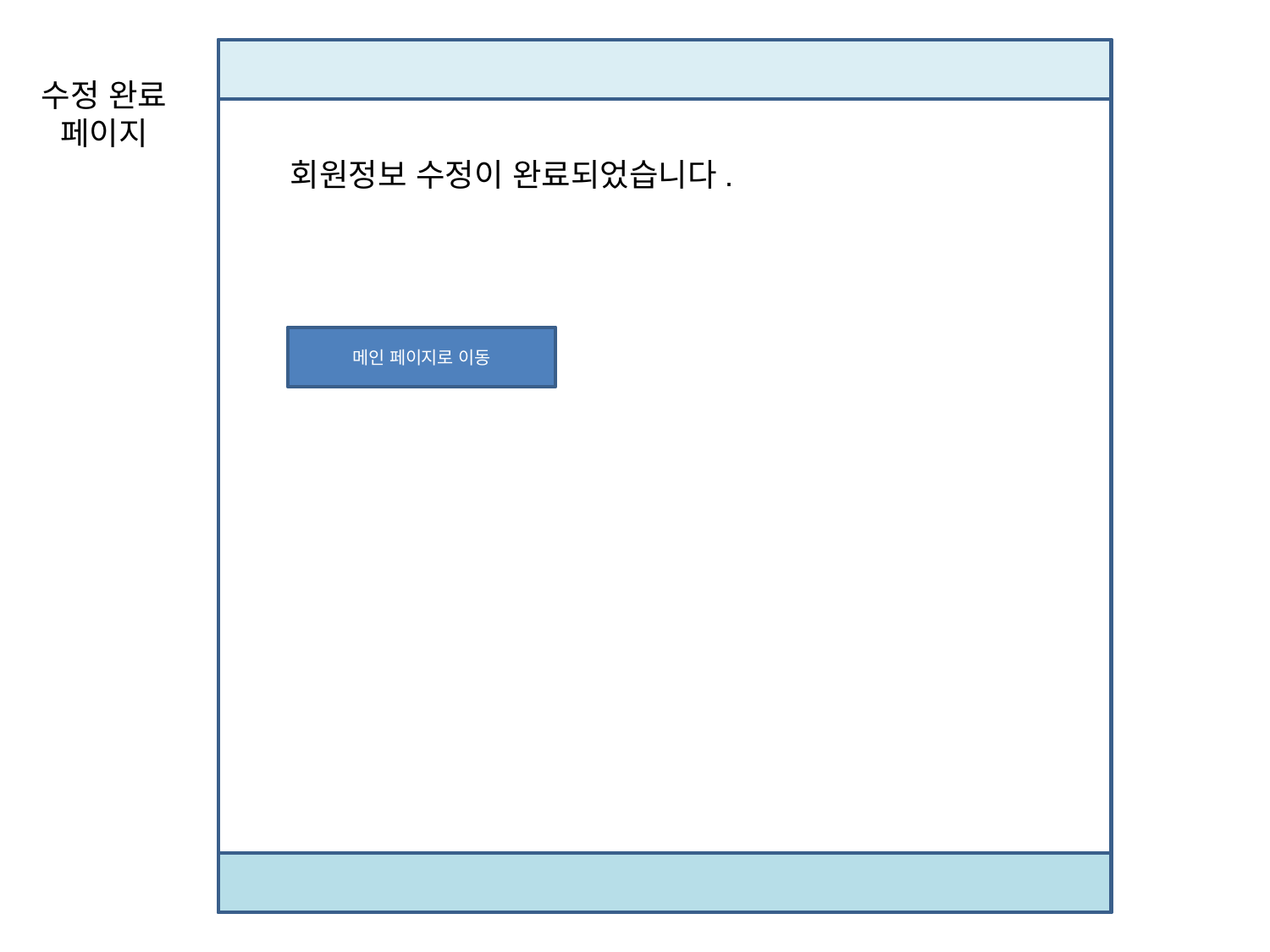

수정 완료
페이지
회원정보 수정이 완료되었습니다.
메인 페이지로 이동